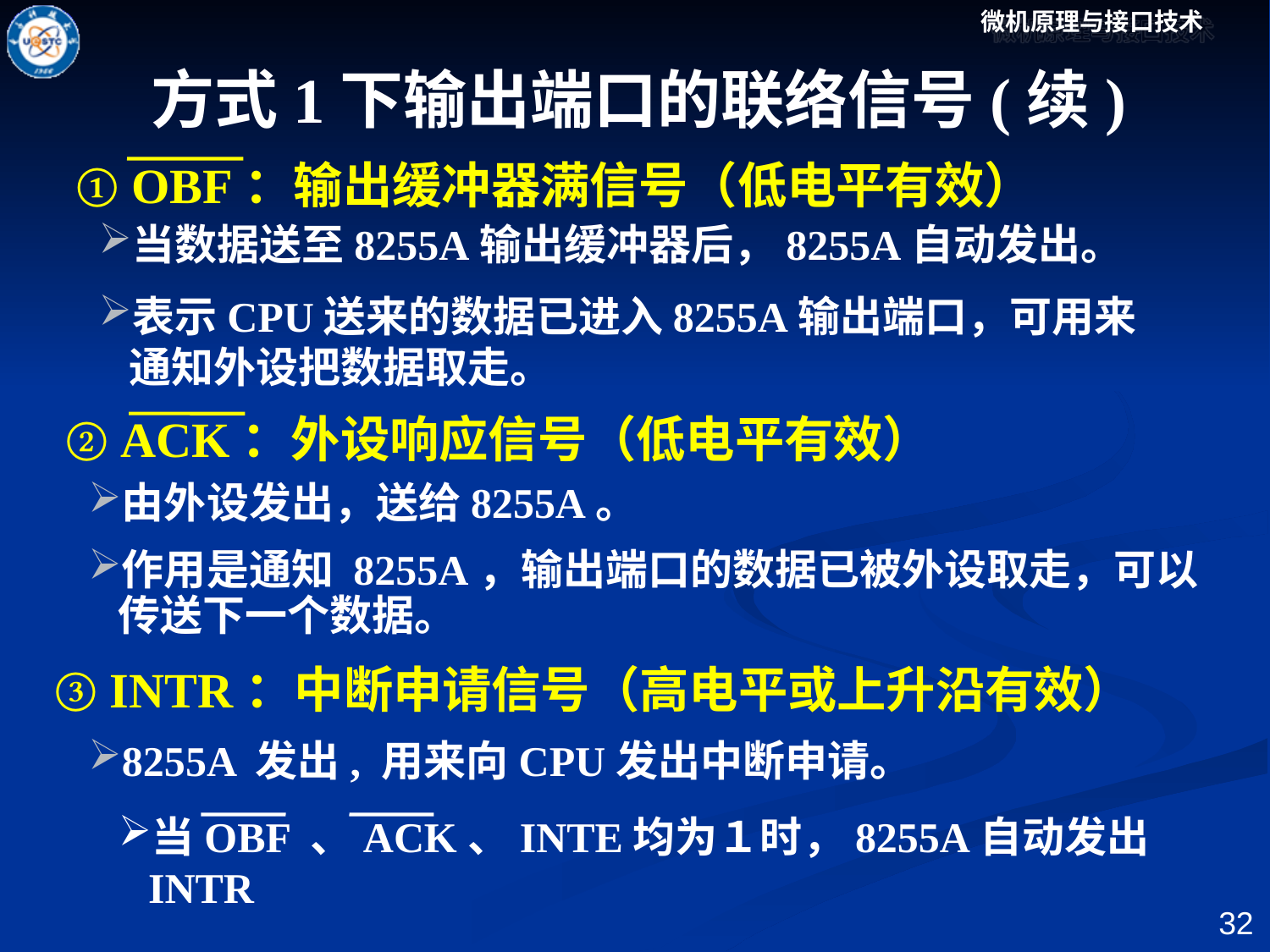

方式1下输出端口的联络信号(续)
① OBF：输出缓冲器满信号（低电平有效）

当数据送至8255A输出缓冲器后，8255A自动发出。
表示CPU送来的数据已进入8255A输出端口，可用来通知外设把数据取走。
② ACK：外设响应信号（低电平有效）

由外设发出，送给8255A。
作用是通知 8255A，输出端口的数据已被外设取走，可以传送下一个数据。
③ INTR：中断申请信号（高电平或上升沿有效）
8255A 发出, 用来向CPU发出中断申请。
当OBF 、ACK、INTE均为１时，8255A自动发出INTR